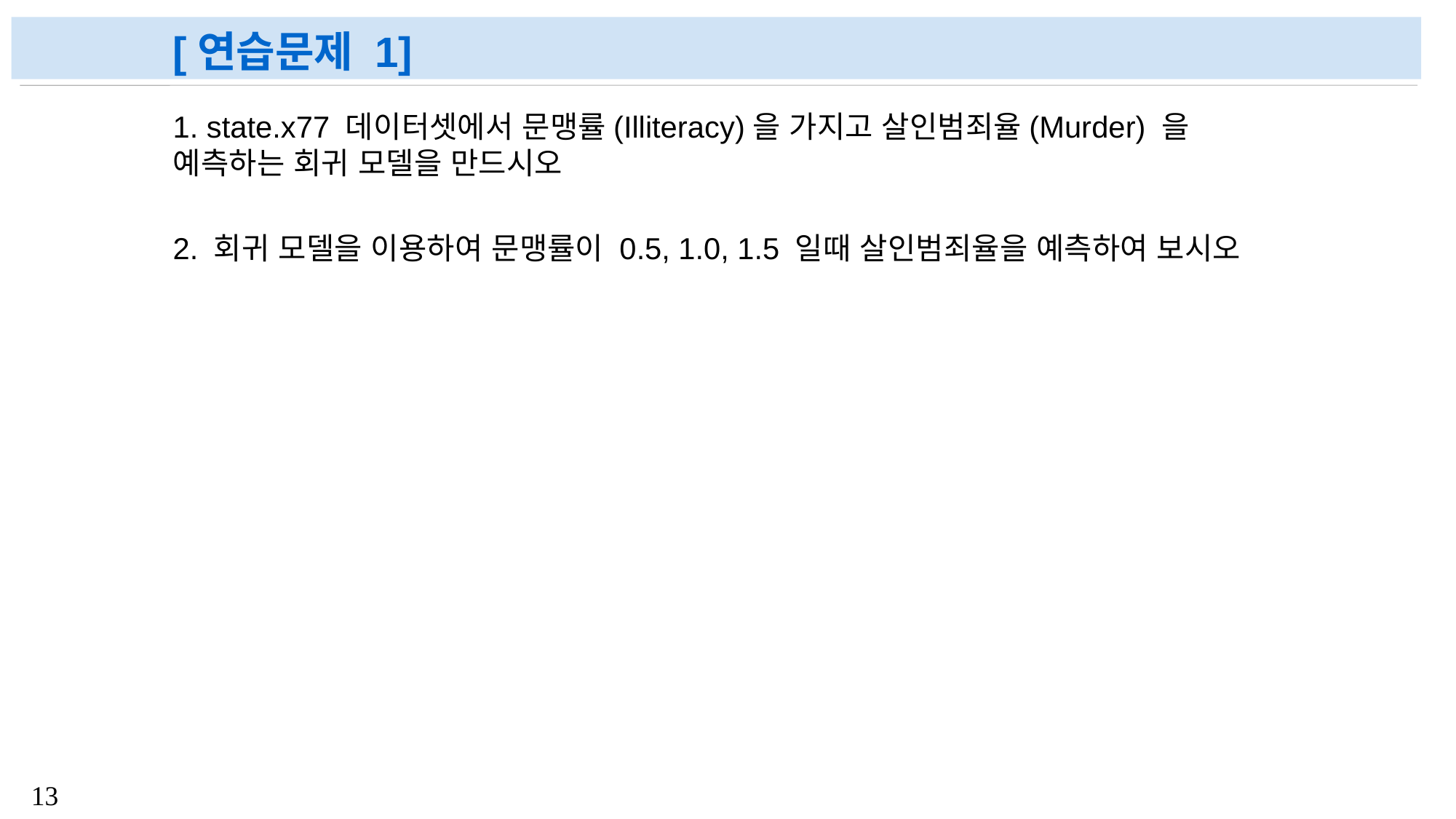

# [연습문제 1]
1. state.x77 데이터셋에서 문맹률(Illiteracy)을 가지고 살인범죄율(Murder) 을 예측하는 회귀 모델을 만드시오

2. 회귀 모델을 이용하여 문맹률이 0.5, 1.0, 1.5 일때 살인범죄율을 예측하여 보시오